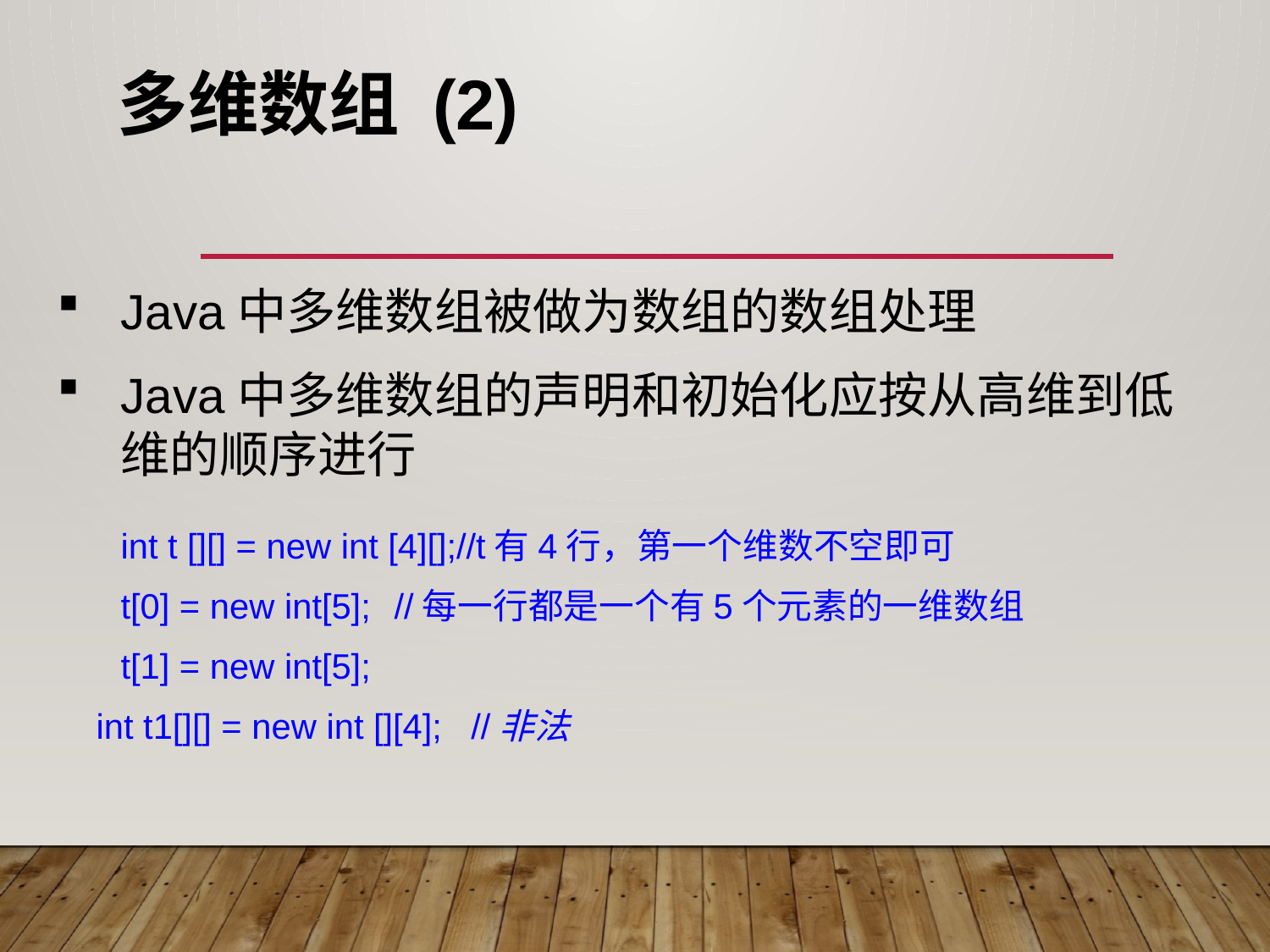

# 多维数组 (2)
Java中多维数组被做为数组的数组处理
Java中多维数组的声明和初始化应按从高维到低维的顺序进行

	int t [][] = new int [4][];//t有4行，第一个维数不空即可
	t[0] = new int[5];	  //每一行都是一个有5个元素的一维数组
	t[1] = new int[5];
    int t1[][] = new int [][4];   //非法